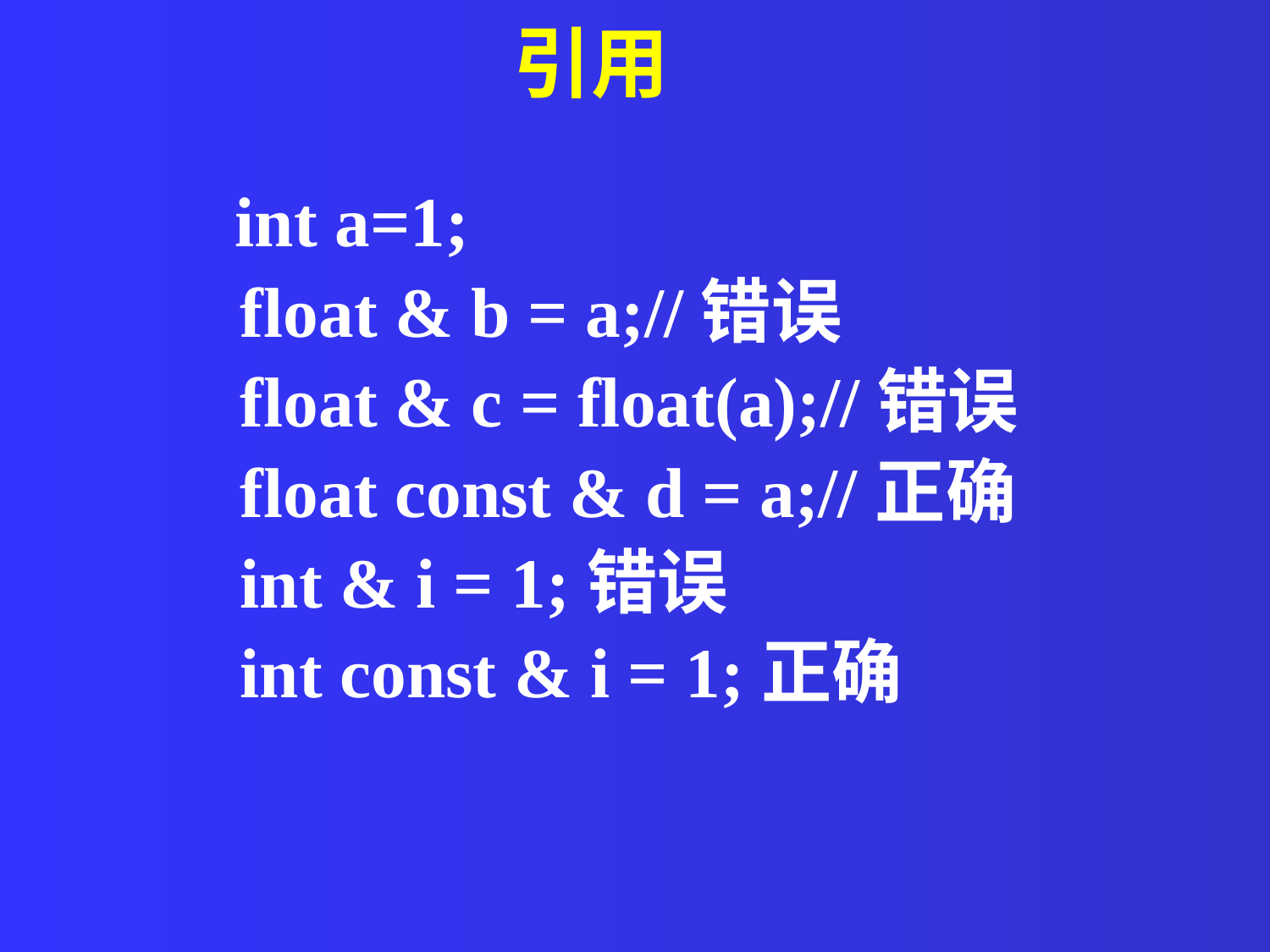

引用
	int a=1;
   float & b = a;//错误
   float & c = float(a);//错误
   float const & d = a;//正确
   int & i = 1;错误
   int const & i = 1;正确